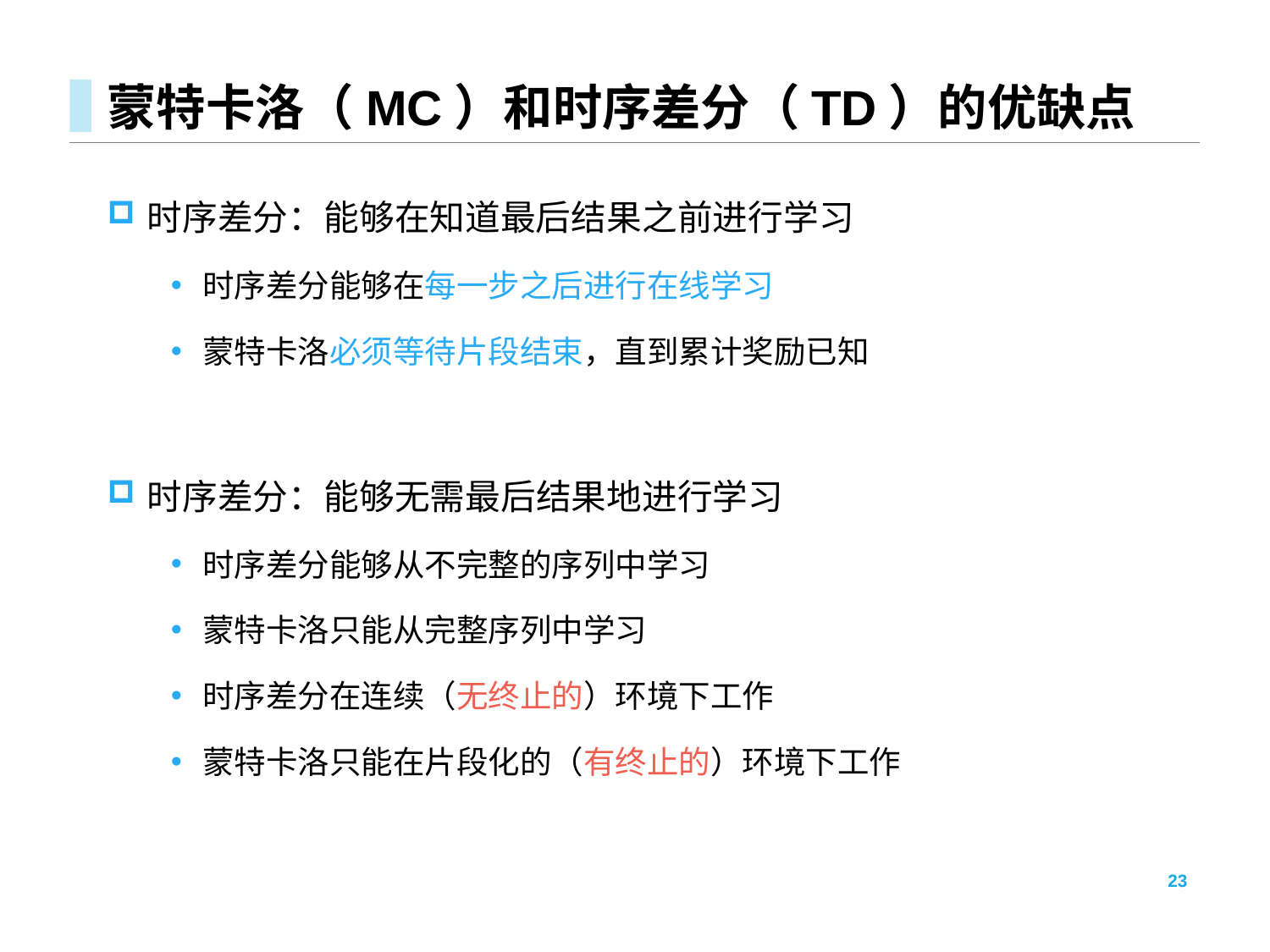

# 蒙特卡洛（MC）和时序差分（TD）的优缺点
时序差分：能够在知道最后结果之前进行学习
时序差分能够在每一步之后进行在线学习
蒙特卡洛必须等待片段结束，直到累计奖励已知

时序差分：能够无需最后结果地进行学习
时序差分能够从不完整的序列中学习
蒙特卡洛只能从完整序列中学习
时序差分在连续（无终止的）环境下工作
蒙特卡洛只能在片段化的（有终止的）环境下工作
23